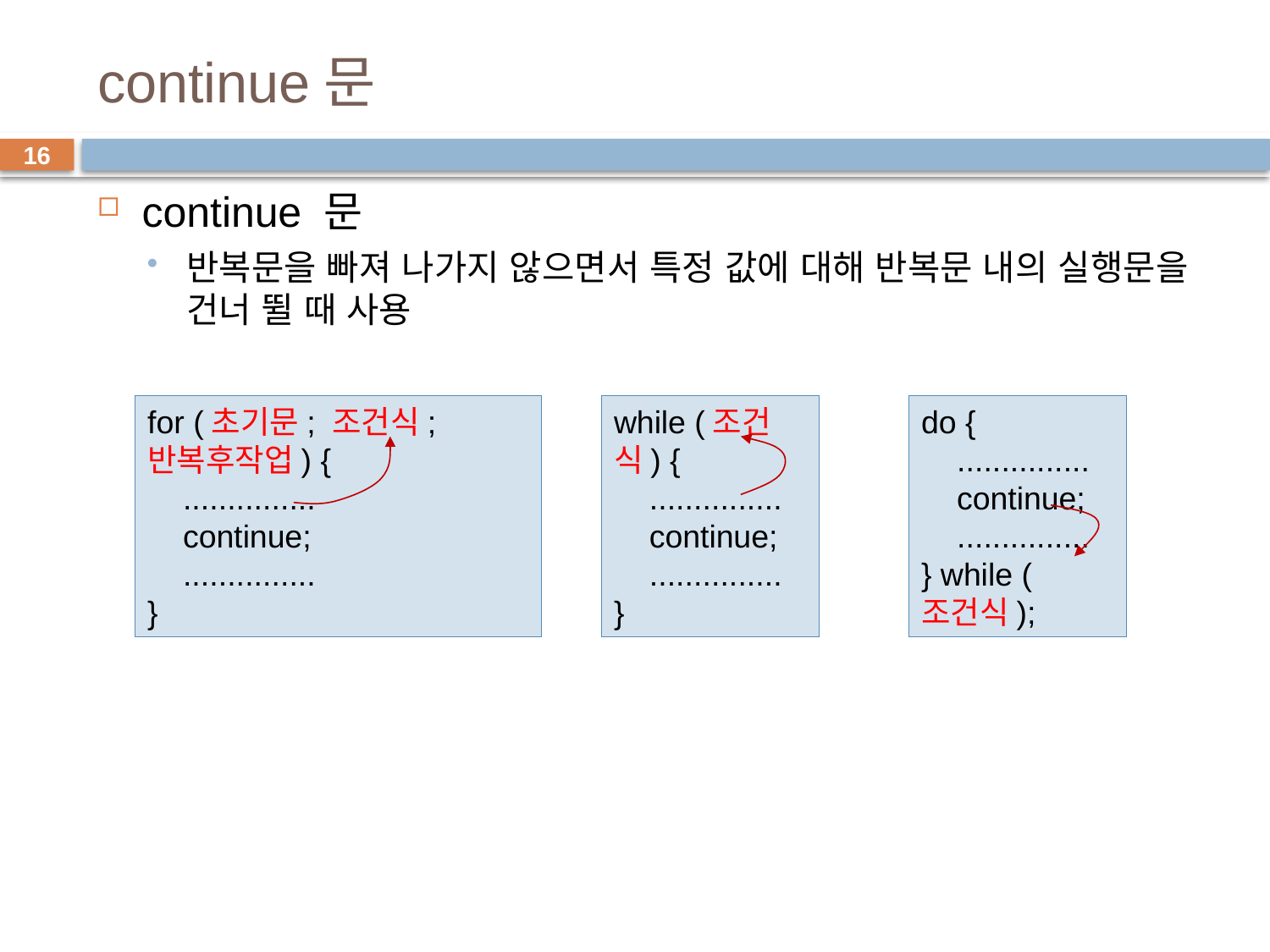

# continue문
16
continue 문
반복문을 빠져 나가지 않으면서 특정 값에 대해 반복문 내의 실행문을 건너 뛸 때 사용
for (초기문; 조건식; 반복후작업) {
    ...............
    continue;
    ...............
}
while (조건식) {
    ...............
    continue;
    ...............
}
do {
    ...............
    continue;
    ...............
} while (조건식);